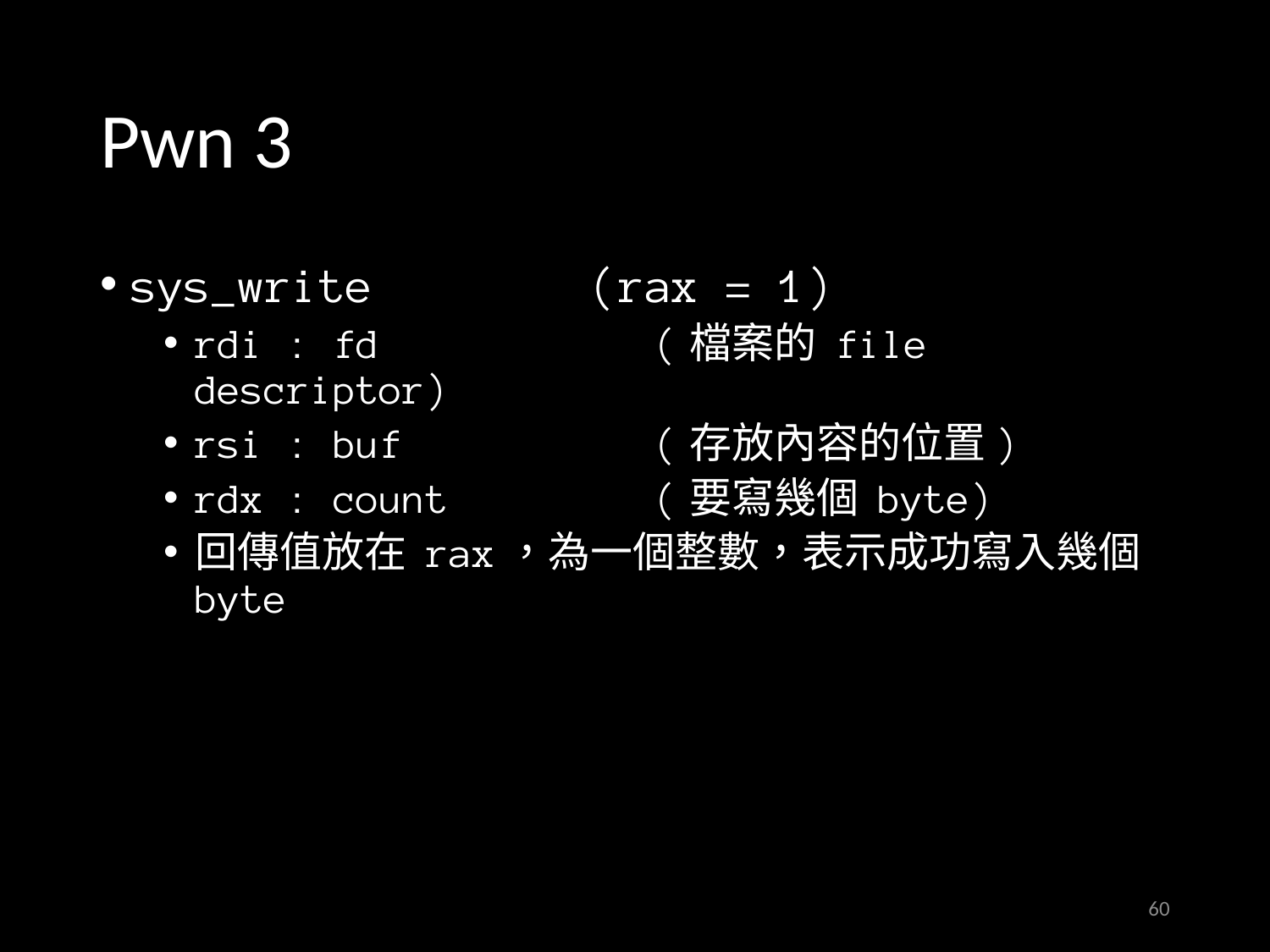

# Pwn 3
sys_write	(rax = 1)
rdi : fd	(檔案的 file descriptor)
rsi : buf	(存放內容的位置)
rdx : count	(要寫幾個 byte)
回傳值放在 rax，為一個整數，表示成功寫入幾個 byte

60